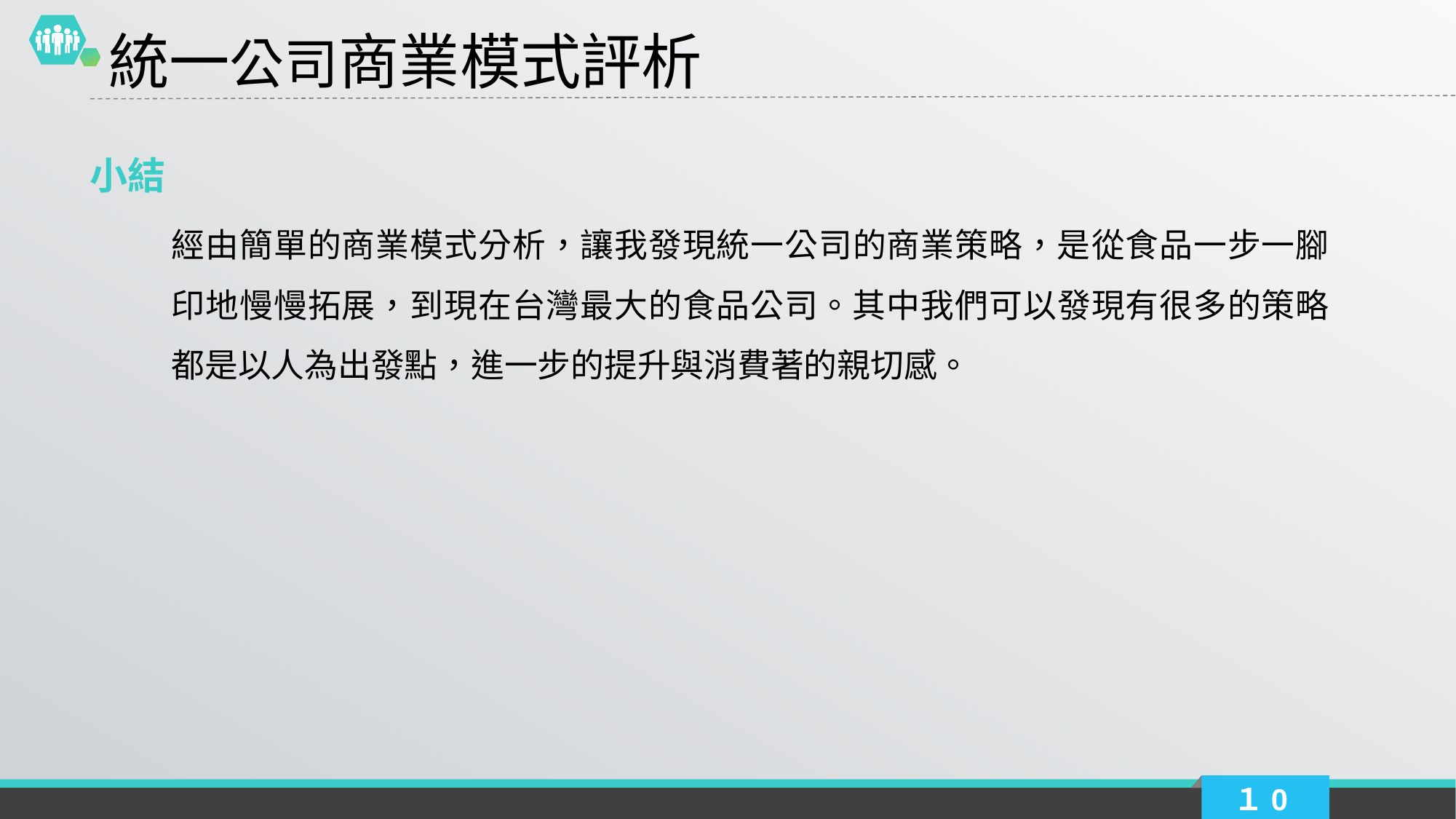

統一公司商業模式評析

小結
經由簡單的商業模式分析，讓我發現統一公司的商業策略，是從食品一步一腳印地慢慢拓展，到現在台灣最大的食品公司。其中我們可以發現有很多的策略都是以人為出發點，進一步的提升與消費著的親切感。

１0